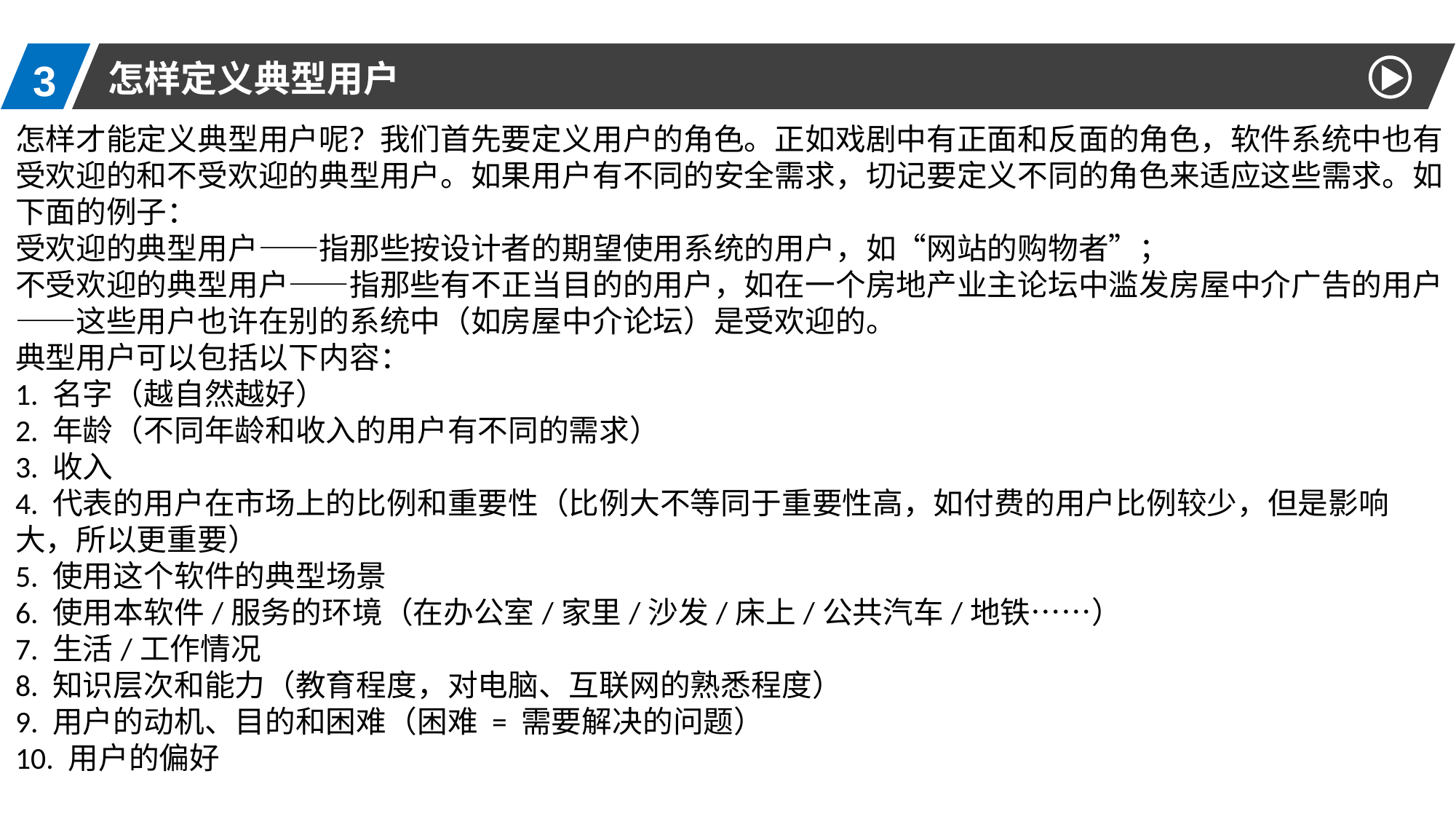

3
怎样定义典型用户

怎样才能定义典型用户呢？我们首先要定义用户的角色。正如戏剧中有正面和反面的角色，软件系统中也有受欢迎的和不受欢迎的典型用户。如果用户有不同的安全需求，切记要定义不同的角色来适应这些需求。如下面的例子：
受欢迎的典型用户——指那些按设计者的期望使用系统的用户，如“网站的购物者”；
不受欢迎的典型用户——指那些有不正当目的的用户，如在一个房地产业主论坛中滥发房屋中介广告的用户——这些用户也许在别的系统中（如房屋中介论坛）是受欢迎的。
典型用户可以包括以下内容：
1. 名字（越自然越好）
2. 年龄（不同年龄和收入的用户有不同的需求）
3. 收入
4. 代表的用户在市场上的比例和重要性（比例大不等同于重要性高，如付费的用户比例较少，但是影响大，所以更重要）
5. 使用这个软件的典型场景
6. 使用本软件/服务的环境（在办公室/家里/沙发/床上/公共汽车/地铁……）
7. 生活/工作情况
8. 知识层次和能力（教育程度，对电脑、互联网的熟悉程度）
9. 用户的动机、目的和困难（困难 = 需要解决的问题）
10. 用户的偏好